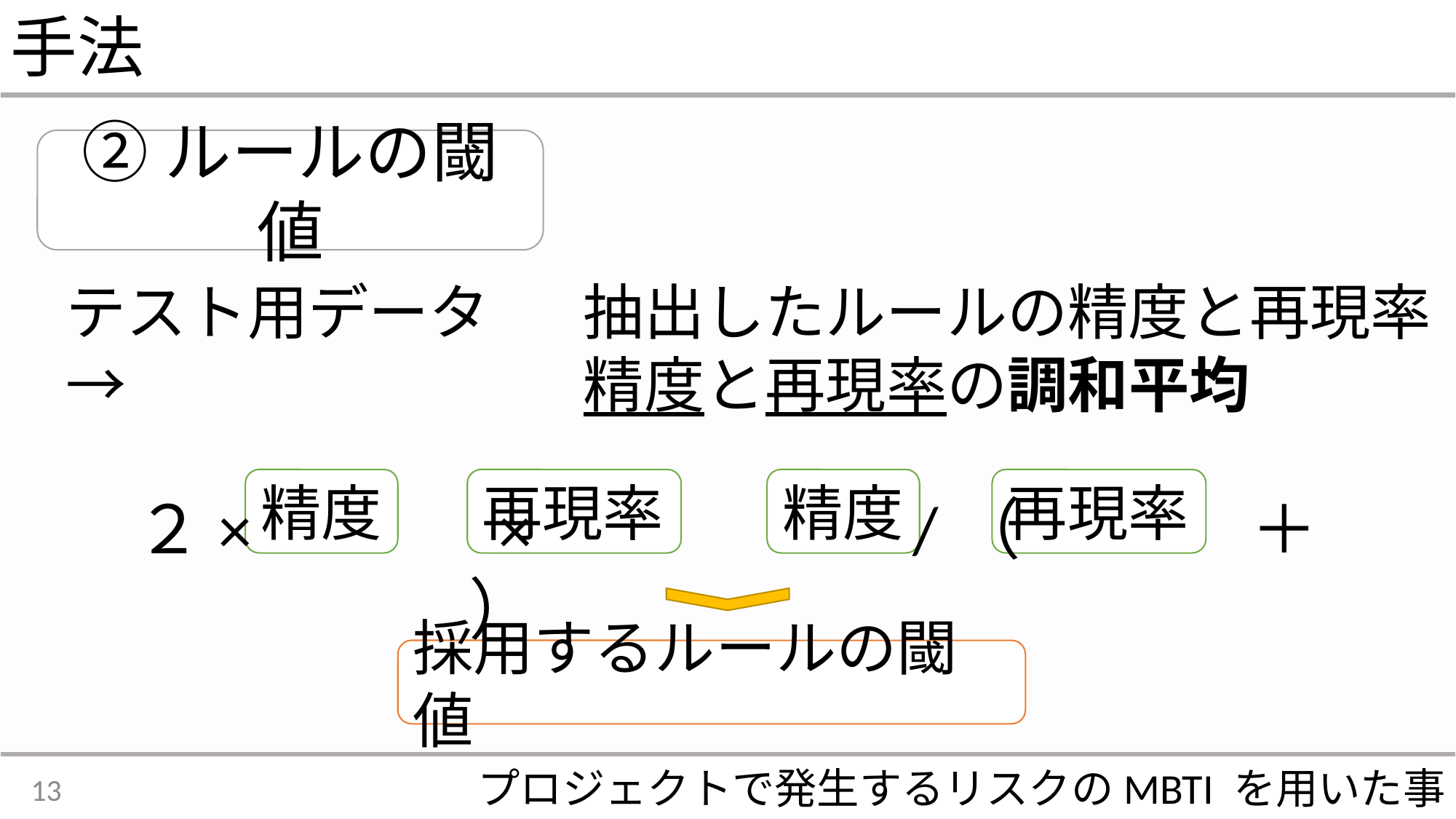

手法

②ルールの閾値
テスト用データ　→
抽出したルールの精度と再現率
精度と再現率の調和平均
精度
再現率
精度
再現率
２×　　　 ×　　　　　 /（　　　  ＋　　　　　）

採用するルールの閾値
プロジェクトで発生するリスクのMBTI を用いた事前予測
13